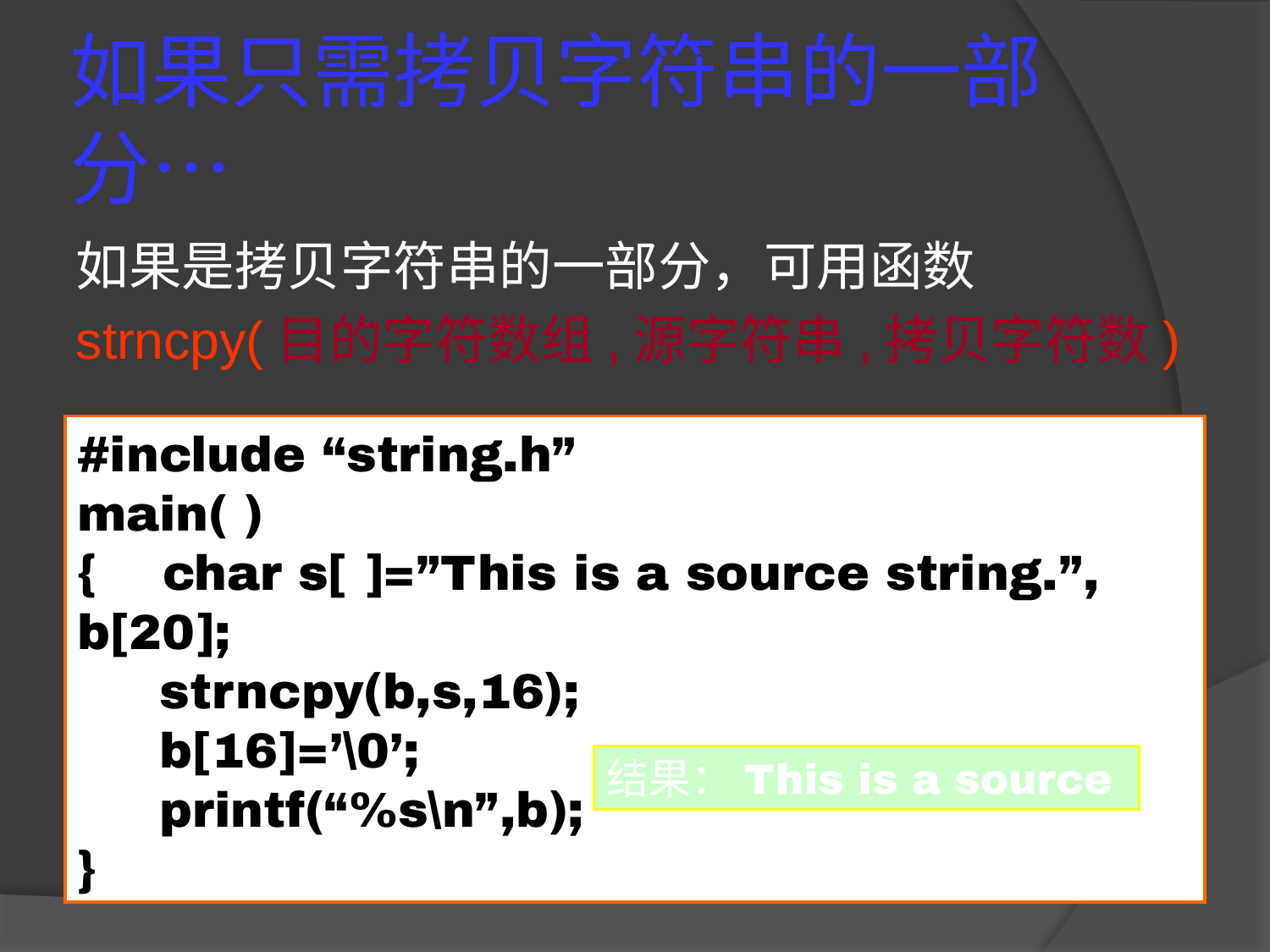

# 如果只需拷贝字符串的一部分…
如果是拷贝字符串的一部分，可用函数
strncpy(目的字符数组,源字符串,拷贝字符数)
#include “string.h”
main( )
{    char s[ ]=”This is a source string.”, b[20];
     strncpy(b,s,16);
     b[16]=’\0’;
     printf(“%s\n”,b);
}
结果：This is a source